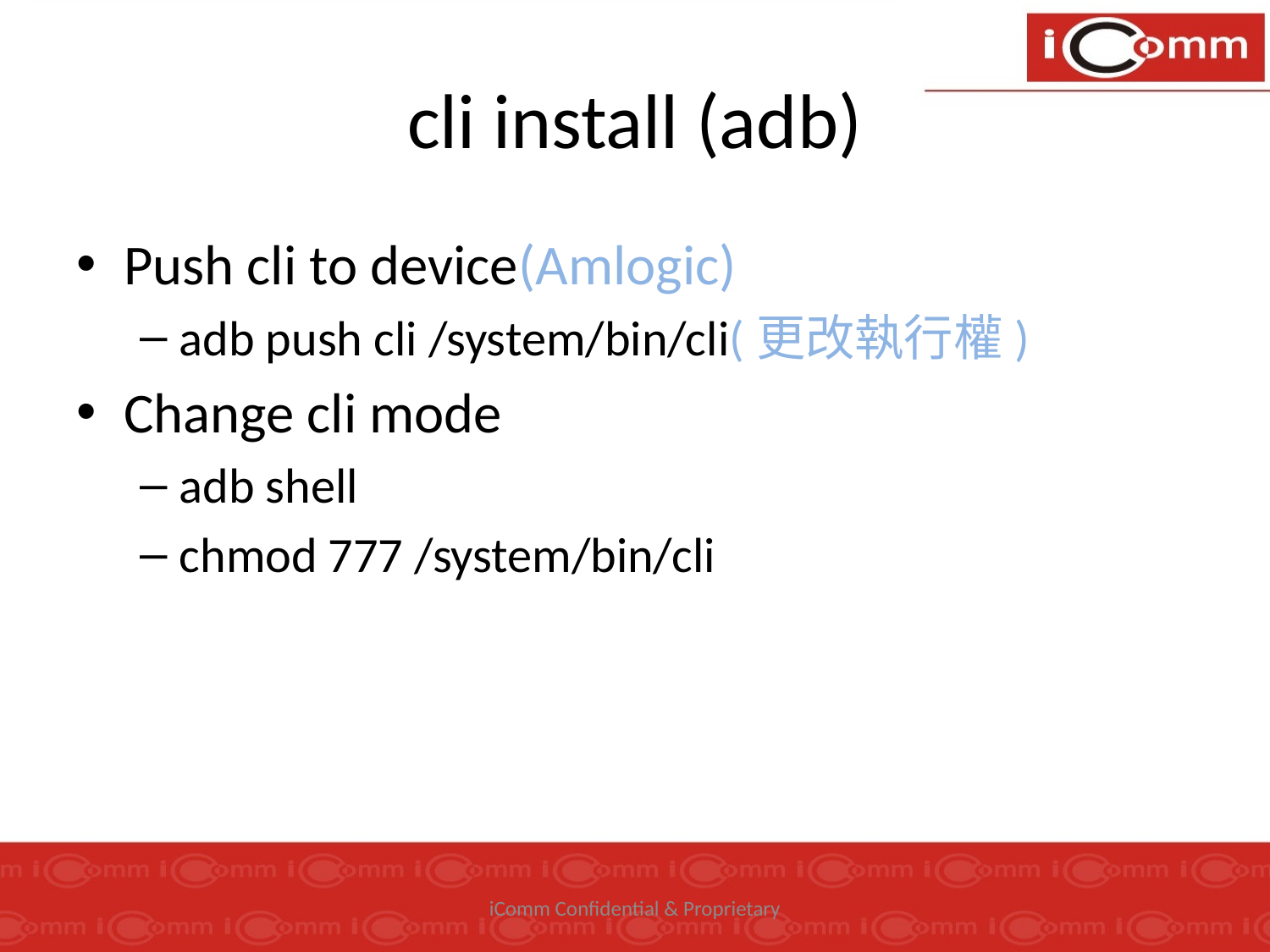

# cli install (adb)
Push cli to device(Amlogic)
adb push cli /system/bin/cli(更改執行權)
Change cli mode
adb shell
chmod 777 /system/bin/cli
iComm Confidential & Proprietary